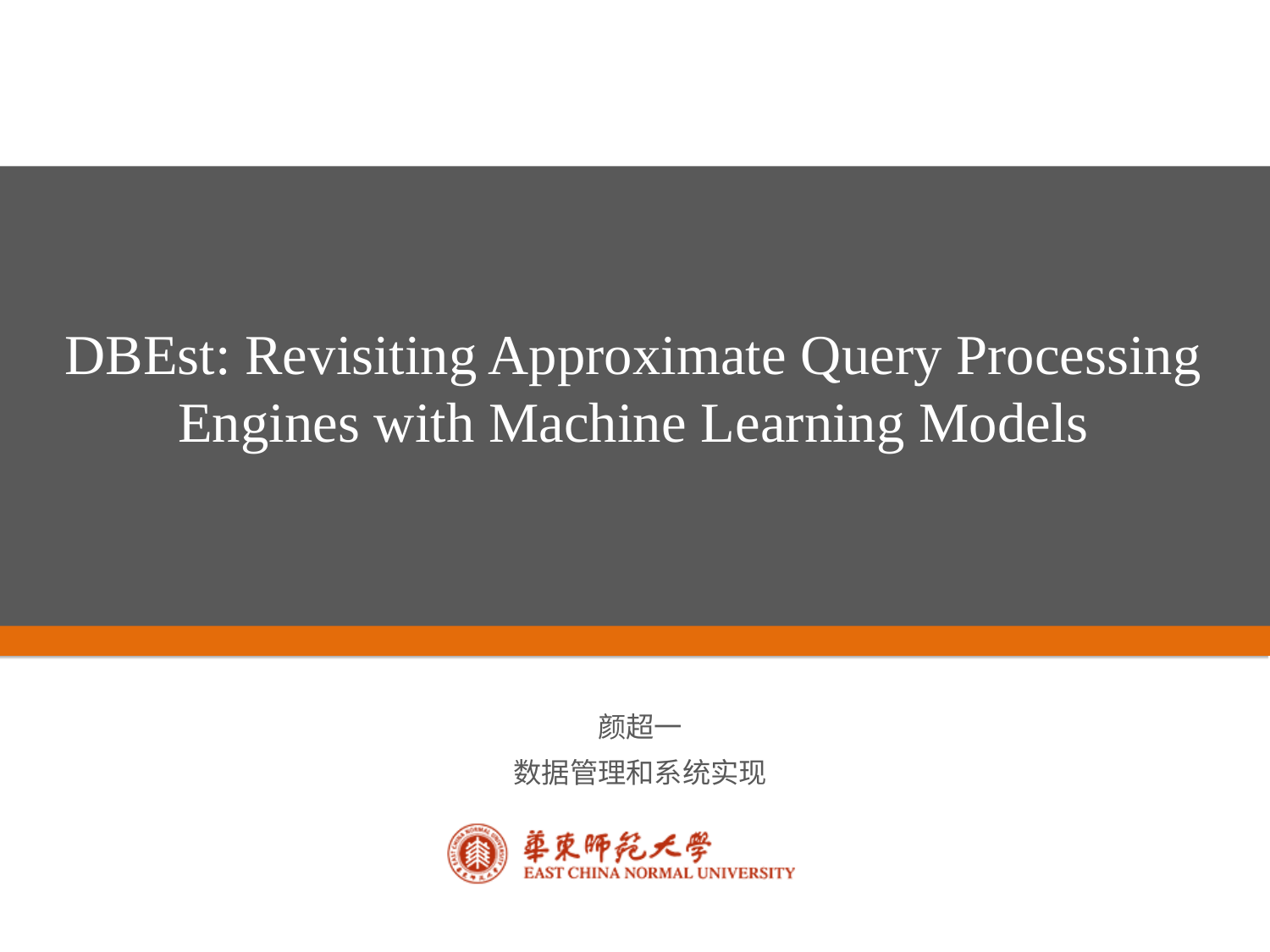

DBEst: Revisiting Approximate Query Processing
Engines with Machine Learning Models
颜超一
数据管理和系统实现